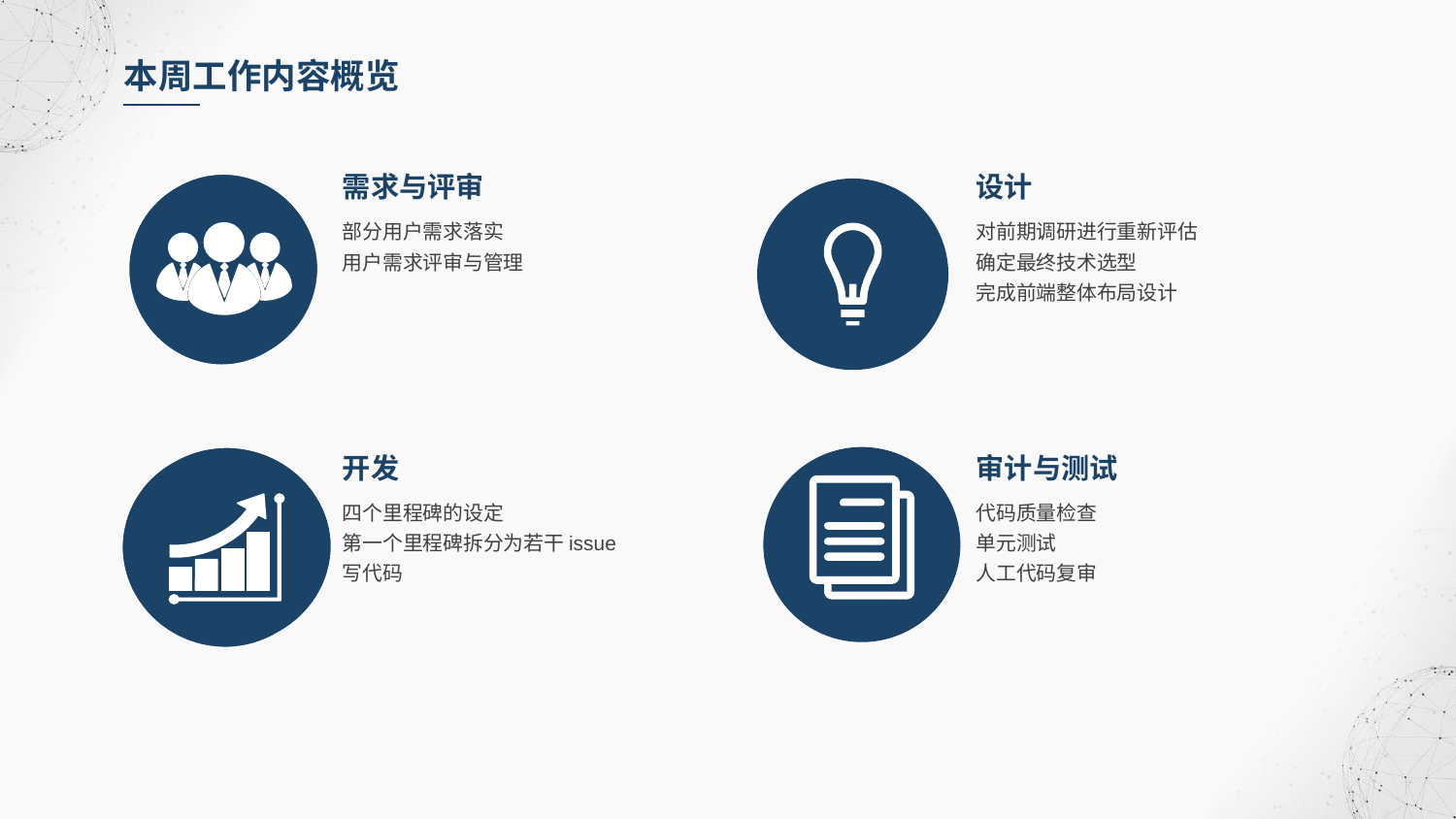

本周工作内容概览

需求与评审
设计

部分用户需求落实
用户需求评审与管理
对前期调研进行重新评估
确定最终技术选型
完成前端整体布局设计

开发
审计与测试
四个里程碑的设定
第一个里程碑拆分为若干issue
写代码
代码质量检查
单元测试
人工代码复审